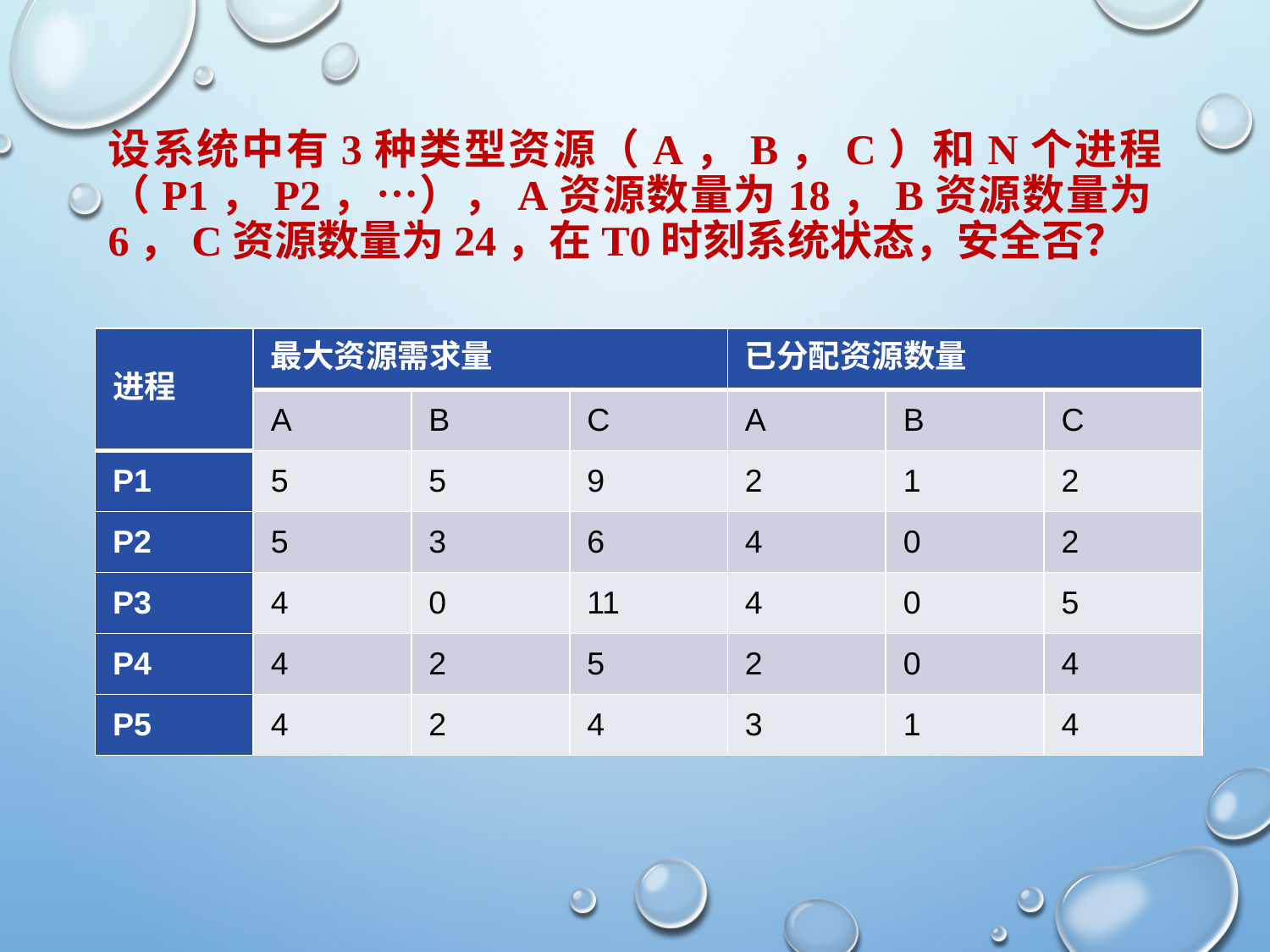

# 设系统中有3种类型资源（A，B，C）和n个进程（P1，P2，…），A资源数量为18，B资源数量为6，C资源数量为24，在t0时刻系统状态，安全否？
| 进程 | 最大资源需求量 |  |  | 已分配资源数量 |  |  |
| --- | --- | --- | --- | --- | --- | --- |
|  | A | B | C | A | B | C |
| P1 | 5 | 5 | 9 | 2 | 1 | 2 |
| P2 | 5 | 3 | 6 | 4 | 0 | 2 |
| P3 | 4 | 0 | 11 | 4 | 0 | 5 |
| P4 | 4 | 2 | 5 | 2 | 0 | 4 |
| P5 | 4 | 2 | 4 | 3 | 1 | 4 |